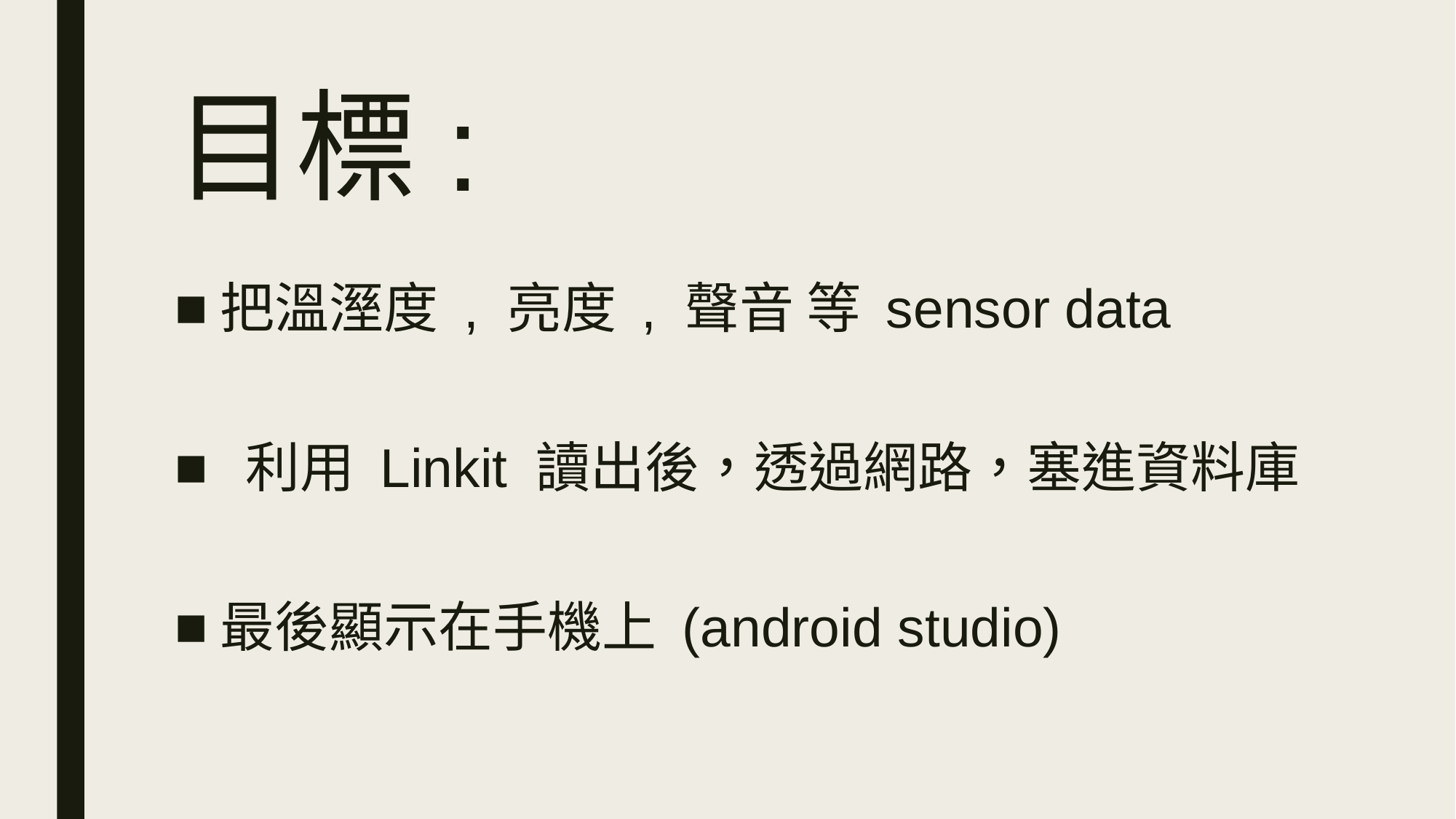

# 目標:
把溫溼度 , 亮度 , 聲音 等 sensor data

 利用 Linkit 讀出後，透過網路，塞進資料庫

最後顯示在手機上 (android studio)